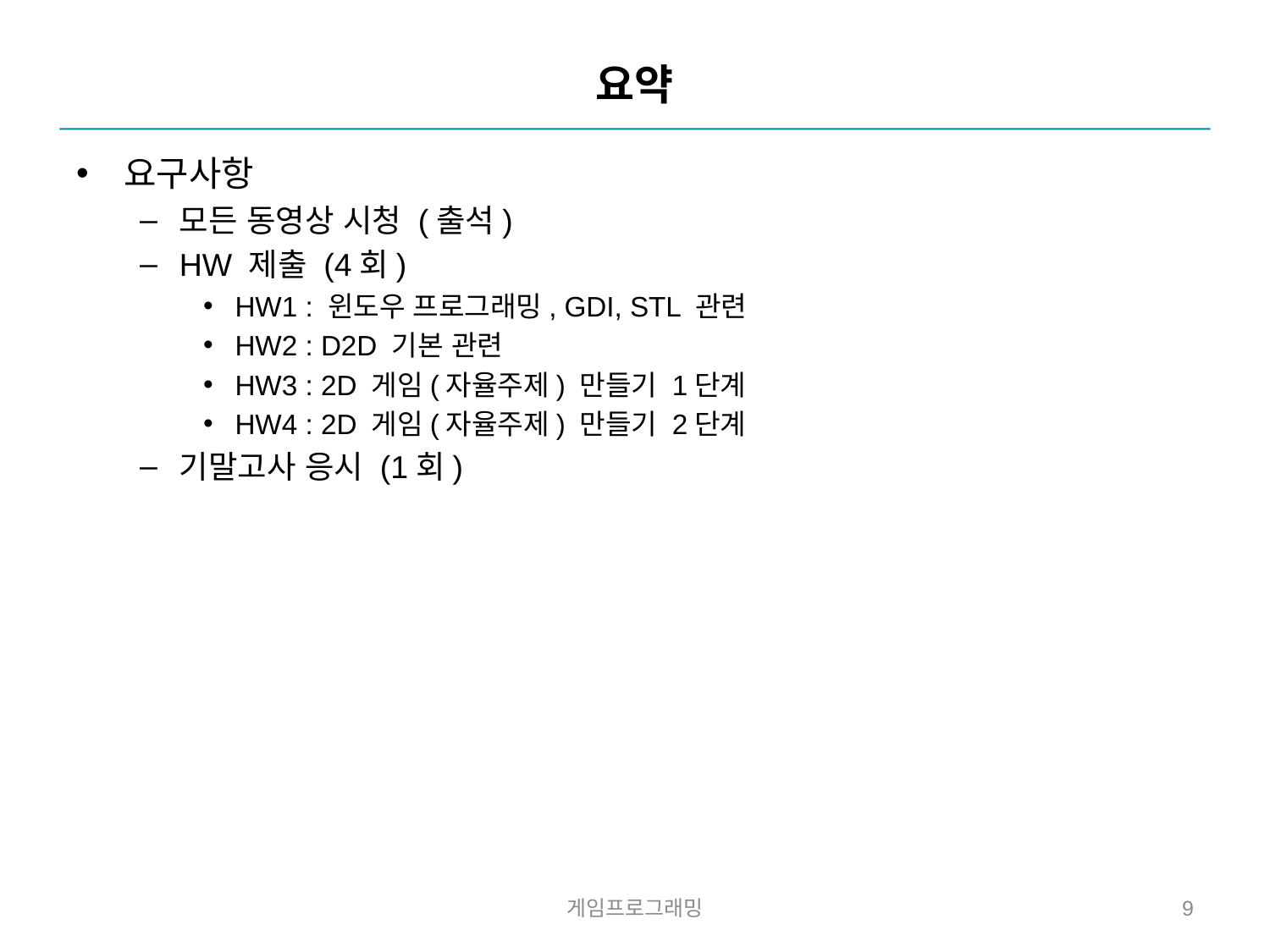

# 요약
요구사항
모든 동영상 시청 (출석)
HW 제출 (4회)
HW1 : 윈도우 프로그래밍, GDI, STL 관련
HW2 : D2D 기본 관련
HW3 : 2D 게임(자율주제) 만들기 1단계
HW4 : 2D 게임(자율주제) 만들기 2단계
기말고사 응시 (1회)
게임프로그래밍
9